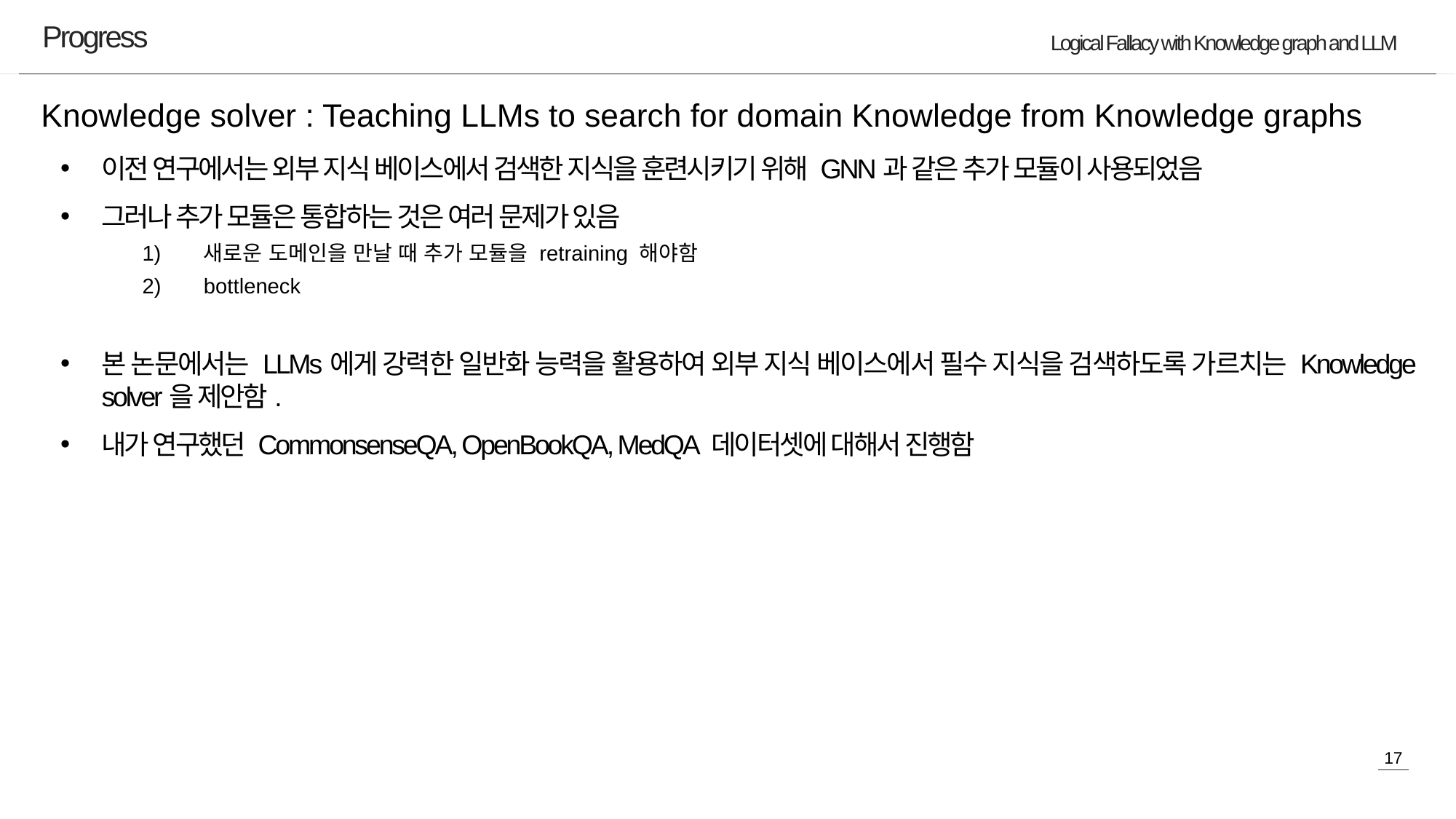

Progress
Knowledge solver : Teaching LLMs to search for domain Knowledge from Knowledge graphs
이전 연구에서는 외부 지식 베이스에서 검색한 지식을 훈련시키기 위해 GNN과 같은 추가 모듈이 사용되었음
그러나 추가 모듈은 통합하는 것은 여러 문제가 있음
새로운 도메인을 만날 때 추가 모듈을 retraining 해야함
bottleneck

본 논문에서는 LLMs에게 강력한 일반화 능력을 활용하여 외부 지식 베이스에서 필수 지식을 검색하도록 가르치는 Knowledge solver을 제안함.
내가 연구했던 CommonsenseQA, OpenBookQA, MedQA 데이터셋에 대해서 진행함